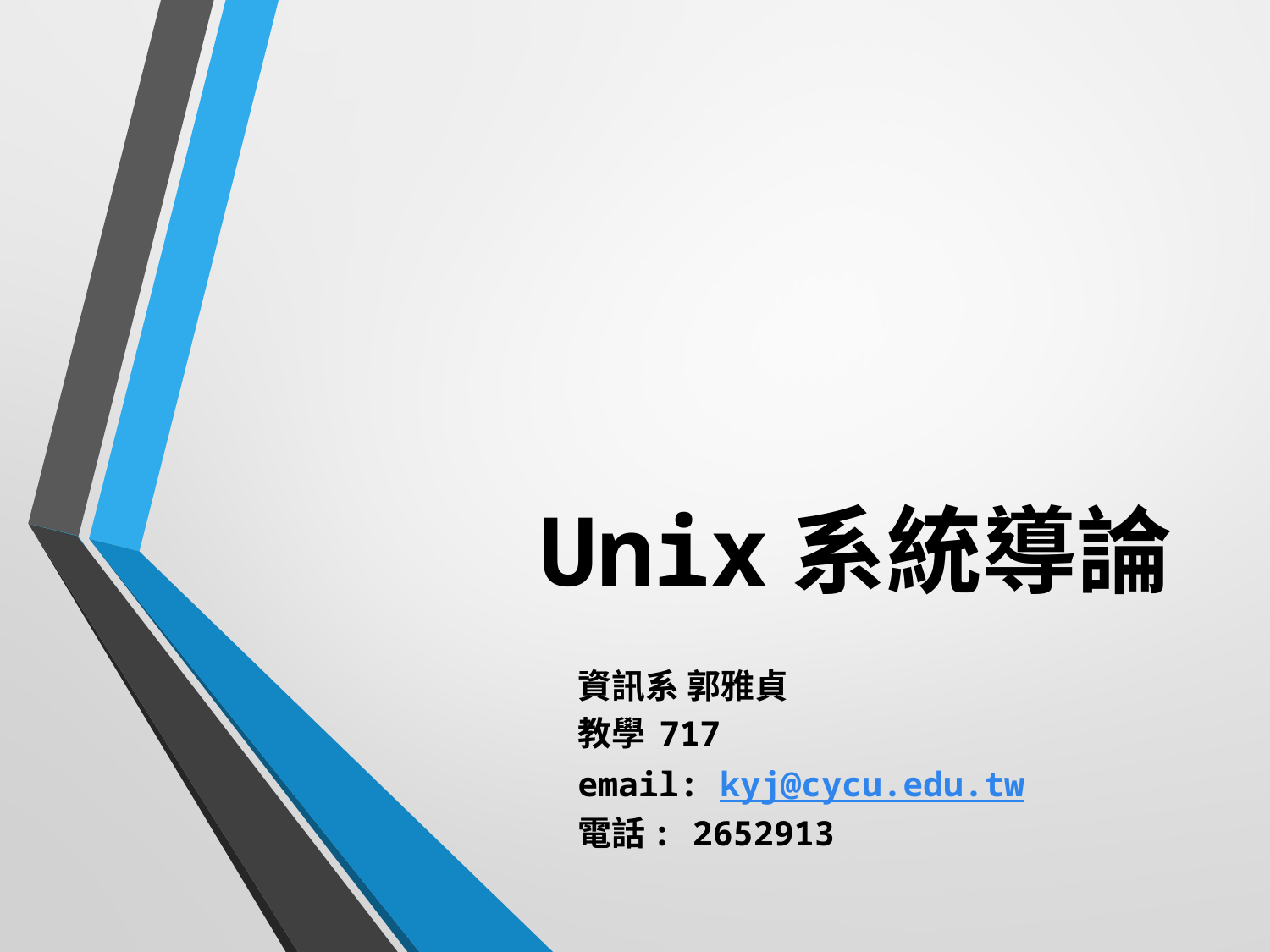

# Unix系統導論
資訊系 郭雅貞
教學 717
email: kyj@cycu.edu.tw
電話: 2652913